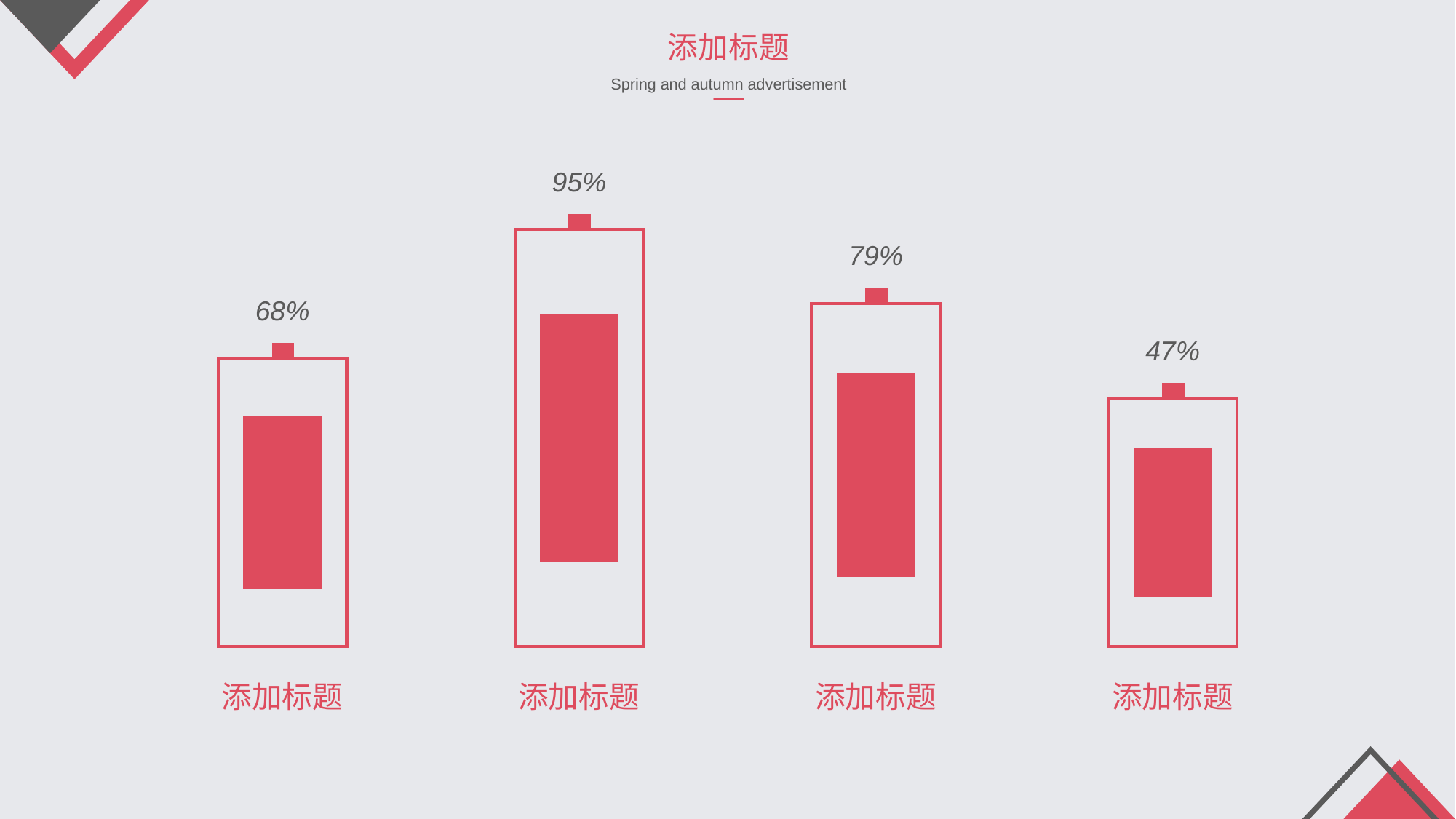

添加标题
Spring and autumn advertisement
95%

79%
68%

47%

添加标题
添加标题
添加标题
添加标题